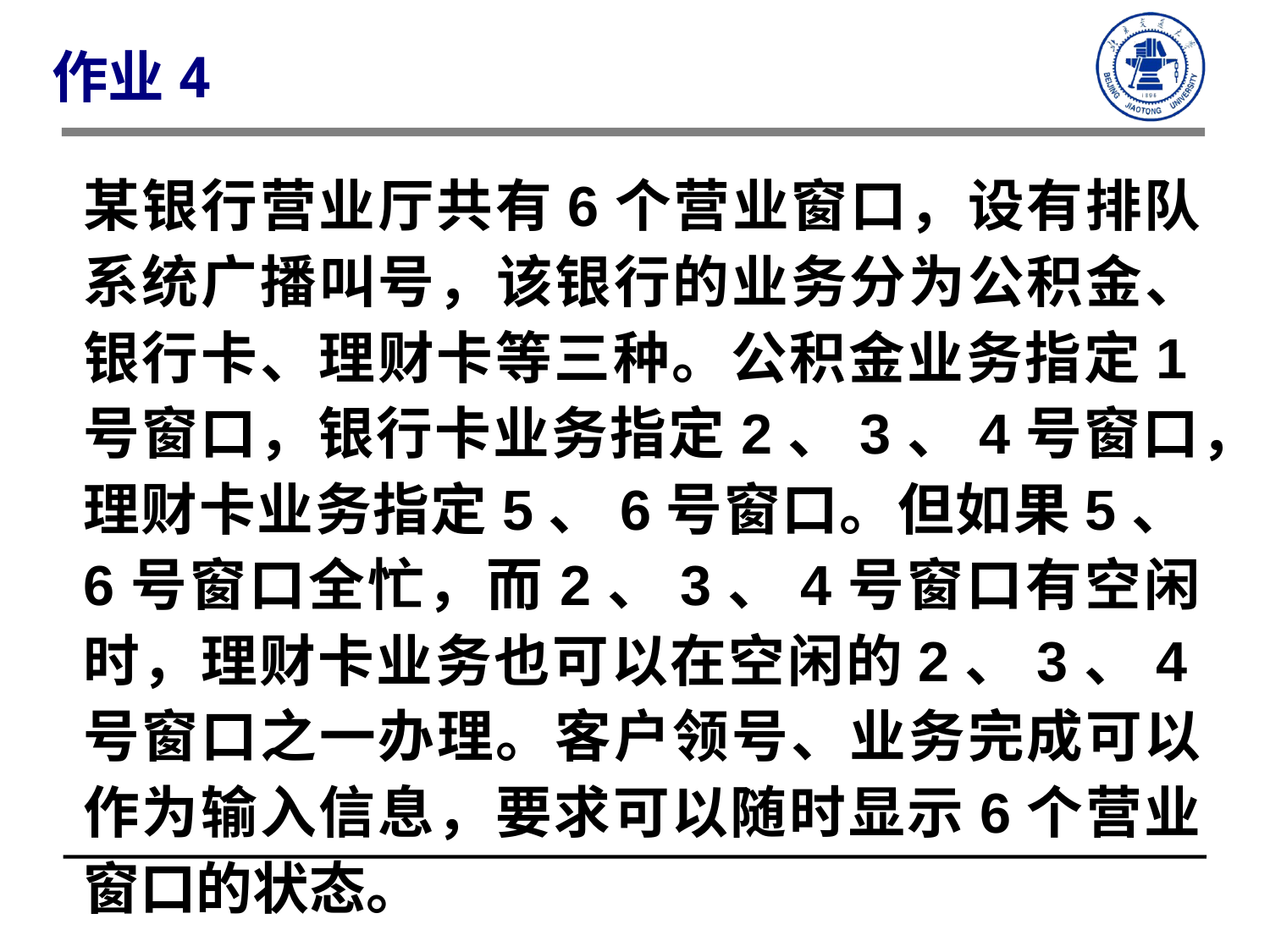

作业4
某银行营业厅共有6个营业窗口，设有排队系统广播叫号，该银行的业务分为公积金、银行卡、理财卡等三种。公积金业务指定1号窗口，银行卡业务指定2、3、4号窗口，理财卡业务指定5、6号窗口。但如果5、6号窗口全忙，而2、3、4号窗口有空闲时，理财卡业务也可以在空闲的2、3、4号窗口之一办理。客户领号、业务完成可以作为输入信息，要求可以随时显示6个营业窗口的状态。